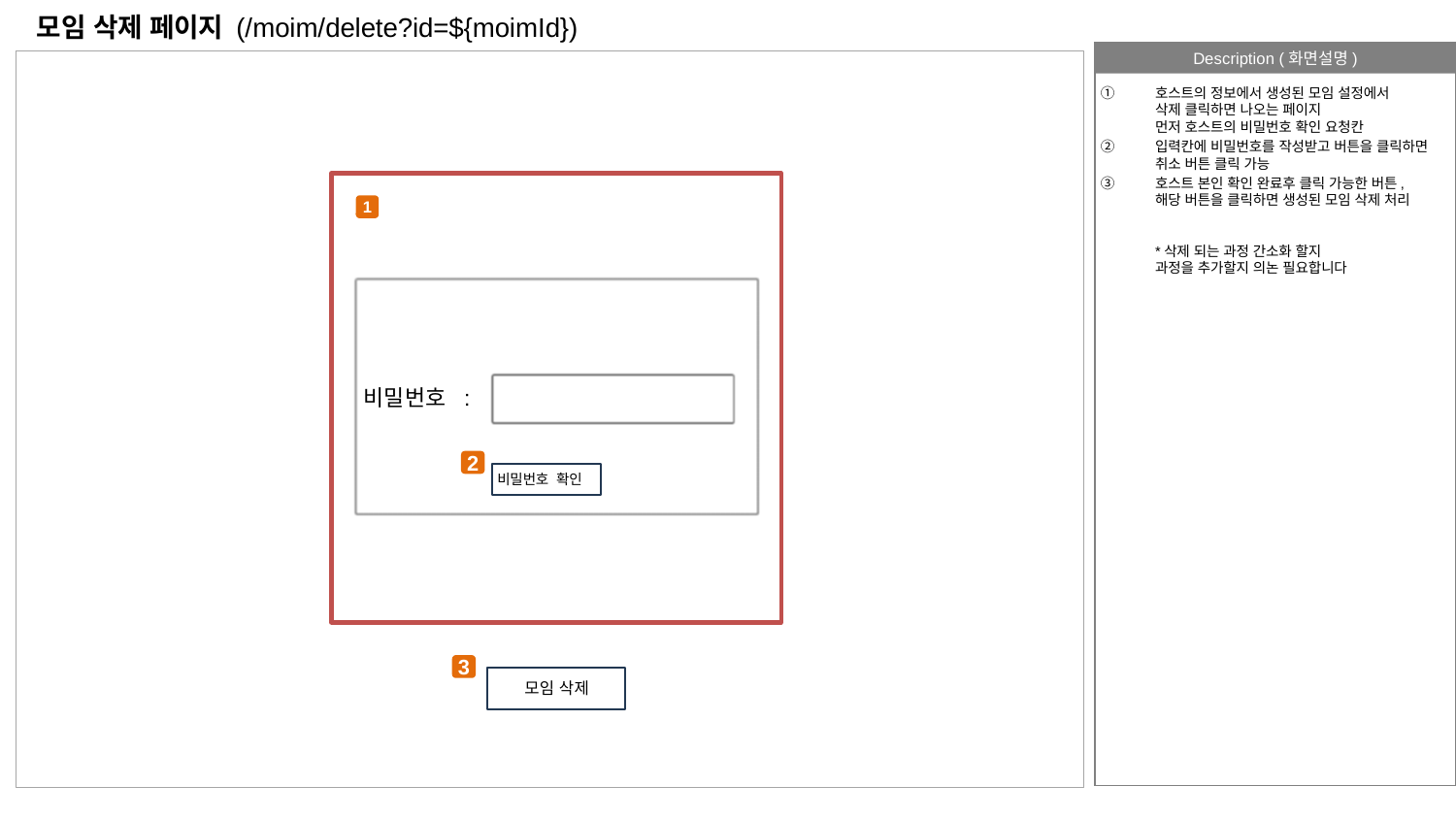

# 모임 삭제 페이지 (/moim/delete?id=${moimId})

호스트의 정보에서 생성된 모임 설정에서
삭제 클릭하면 나오는 페이지
먼저 호스트의 비밀번호 확인 요청칸
입력칸에 비밀번호를 작성받고 버튼을 클릭하면 취소 버튼 클릭 가능
호스트 본인 확인 완료후 클릭 가능한 버튼,
해당 버튼을 클릭하면 생성된 모임 삭제 처리
*삭제 되는 과정 간소화 할지
과정을 추가할지 의논 필요합니다

1

비밀번호  :
2
비밀번호  확인

3
공지

모임 삭제